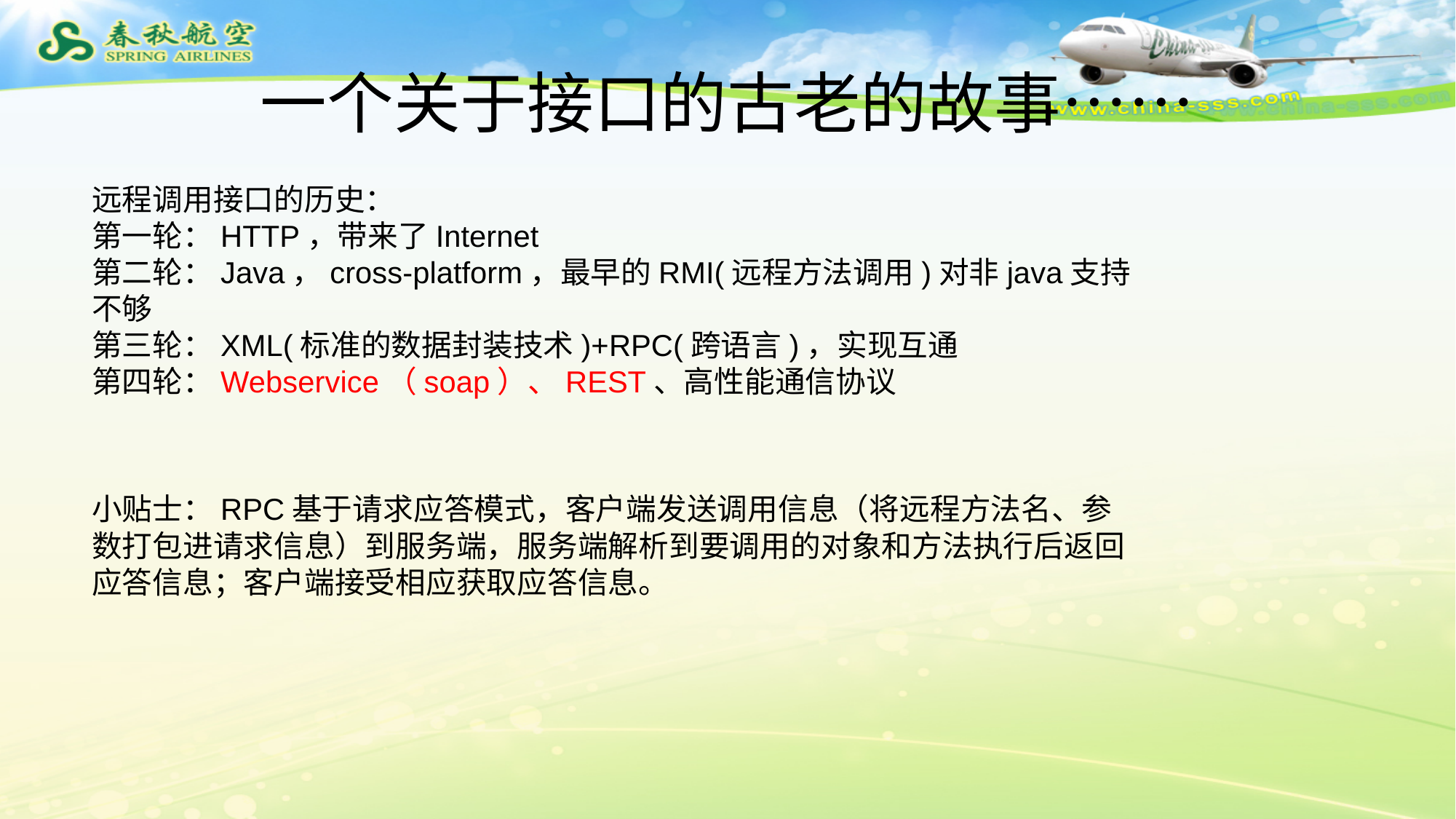

# 一个关于接口的古老的故事……
远程调用接口的历史：
第一轮：HTTP，带来了Internet
第二轮：Java，cross-platform，最早的RMI(远程方法调用)对非java支持不够
第三轮：XML(标准的数据封装技术)+RPC(跨语言)，实现互通
第四轮：Webservice（soap）、REST、高性能通信协议

小贴士：RPC基于请求应答模式，客户端发送调用信息（将远程方法名、参数打包进请求信息）到服务端，服务端解析到要调用的对象和方法执行后返回应答信息；客户端接受相应获取应答信息。